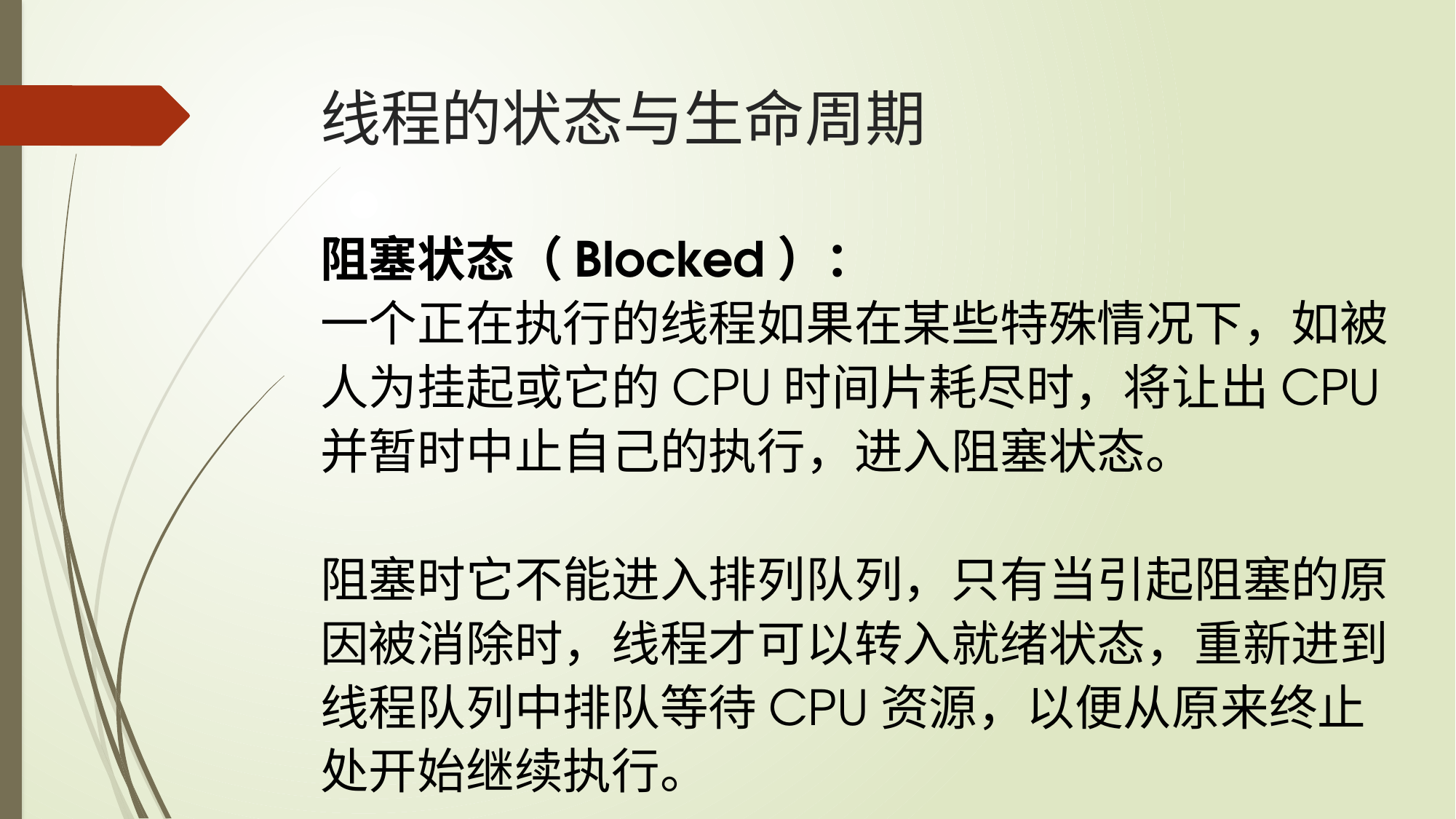

# 线程的状态与生命周期
阻塞状态（Blocked）：
一个正在执行的线程如果在某些特殊情况下，如被人为挂起或它的CPU时间片耗尽时，将让出CPU并暂时中止自己的执行，进入阻塞状态。

阻塞时它不能进入排列队列，只有当引起阻塞的原因被消除时，线程才可以转入就绪状态，重新进到线程队列中排队等待CPU资源，以便从原来终止处开始继续执行。